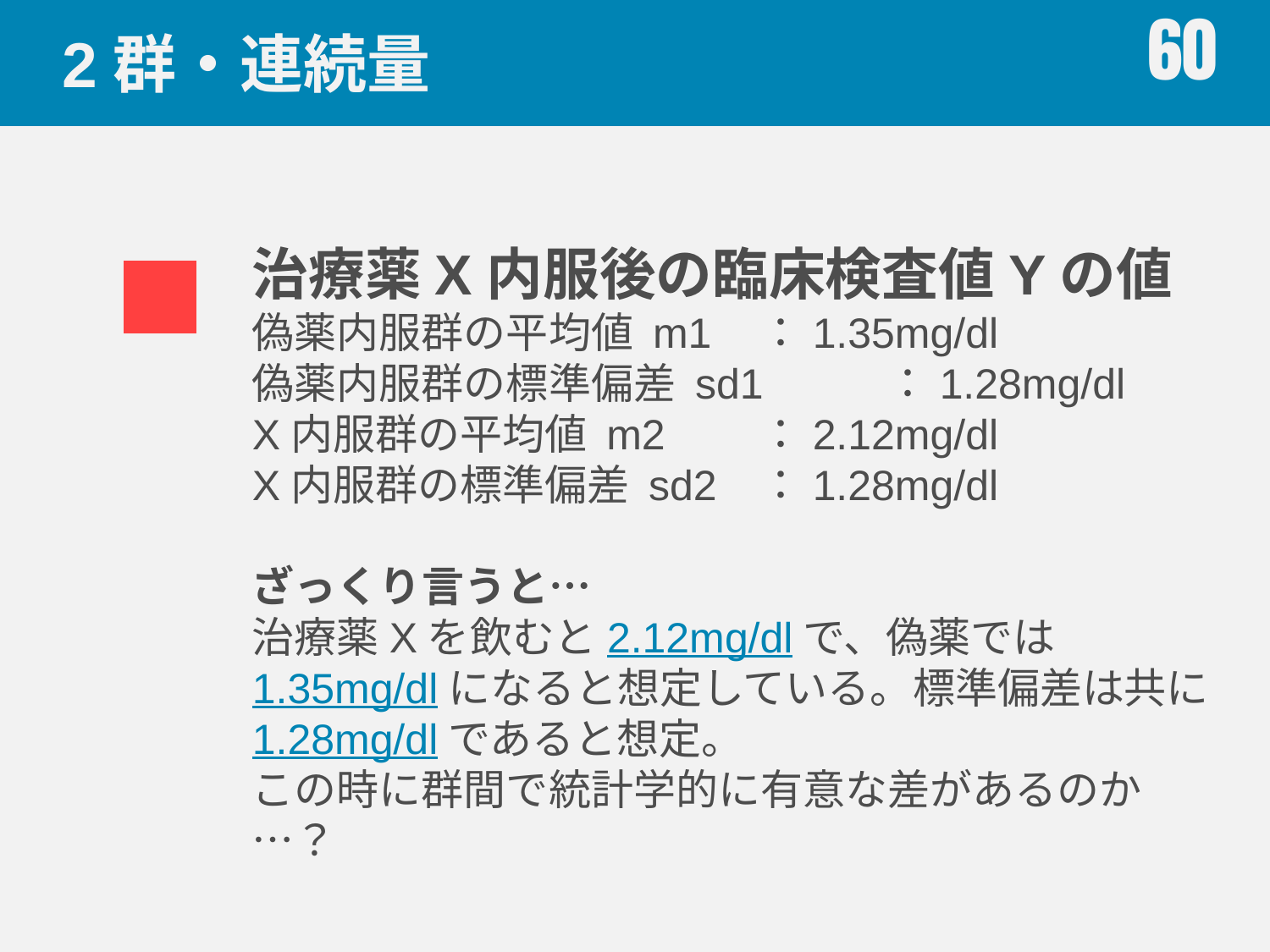

# 2群・連続量
 60
治療薬X内服後の臨床検査値Yの値
偽薬内服群の平均値 m1	：1.35mg/dl
偽薬内服群の標準偏差 sd1	：1.28mg/dl
X内服群の平均値 m2	：2.12mg/dl
X内服群の標準偏差 sd2	：1.28mg/dl

ざっくり言うと…
治療薬Xを飲むと2.12mg/dlで、偽薬では1.35mg/dlになると想定している。標準偏差は共に1.28mg/dlであると想定。
この時に群間で統計学的に有意な差があるのか…？